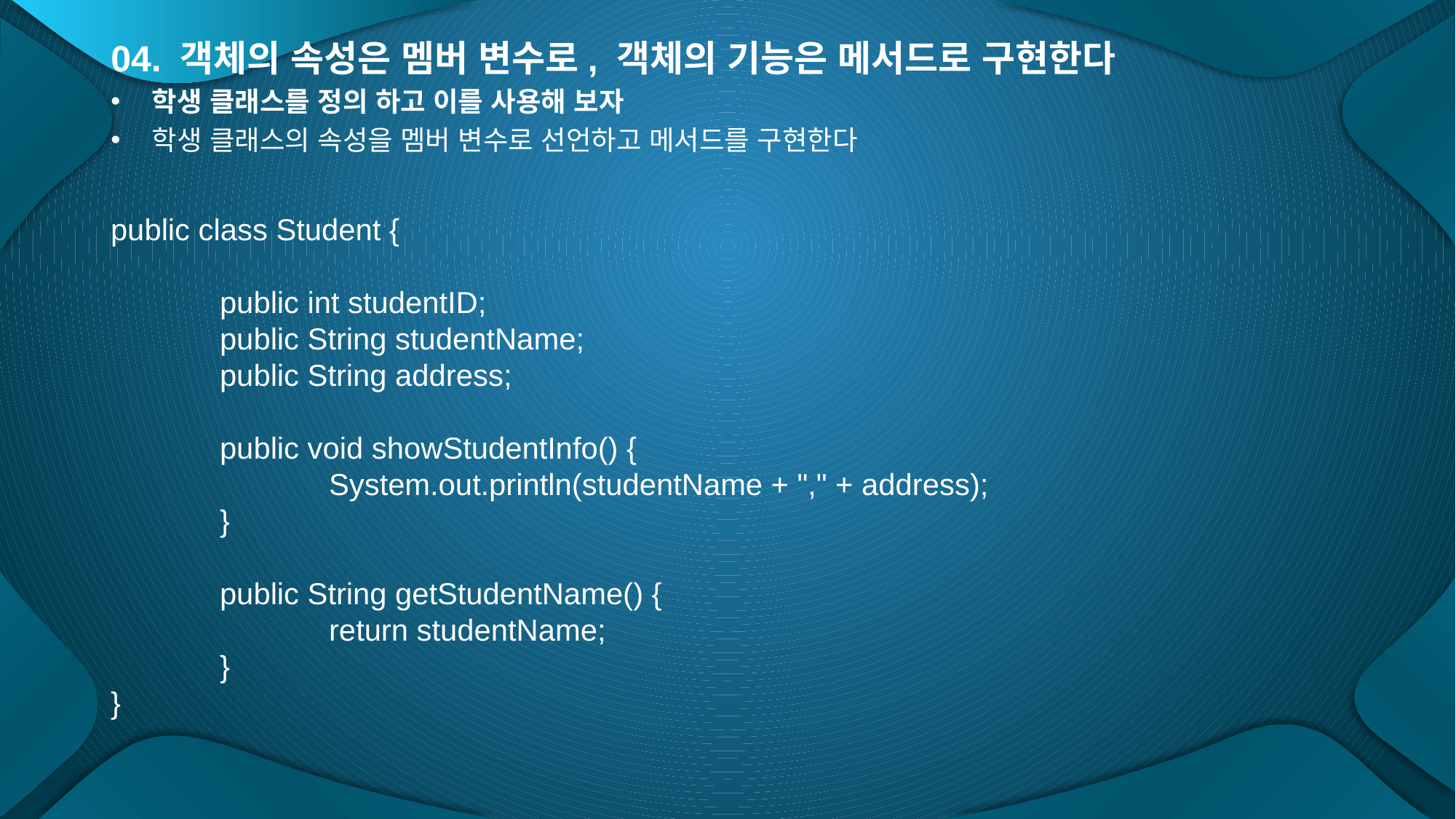

04. 객체의 속성은 멤버 변수로, 객체의 기능은 메서드로 구현한다
학생 클래스를 정의 하고 이를 사용해 보자
학생 클래스의 속성을 멤버 변수로 선언하고 메서드를 구현한다

public class Student {

	public int studentID;
	public String studentName;
	public String address;

	public void showStudentInfo() {
		System.out.println(studentName + "," + address);
	}

	public String getStudentName() {
		return studentName;
	}
}